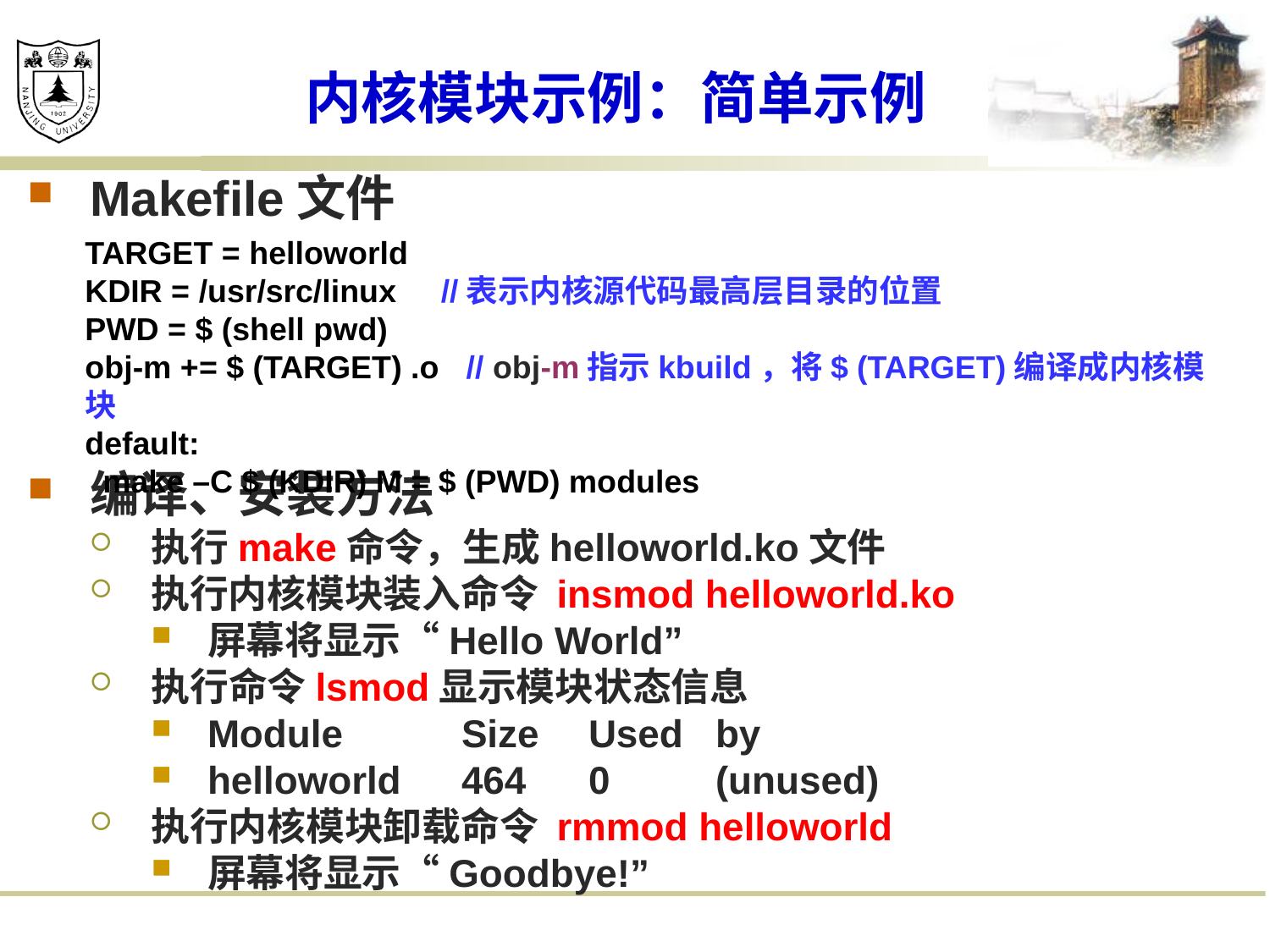

# 内核模块示例：简单示例
Makefile文件

编译、安装方法
执行make命令，生成helloworld.ko文件
执行内核模块装入命令 insmod helloworld.ko
屏幕将显示“Hello World”
执行命令lsmod显示模块状态信息
Module	Size	Used	by
helloworld	464	0	(unused)
执行内核模块卸载命令 rmmod helloworld
屏幕将显示“Goodbye!”

TARGET = helloworld
KDIR = /usr/src/linux     //表示内核源代码最高层目录的位置
PWD = $ (shell pwd)
obj-m += $ (TARGET) .o   // obj-m指示kbuild，将$ (TARGET)编译成内核模块
default:
  make –C $ (KDIR) M = $ (PWD) modules
160